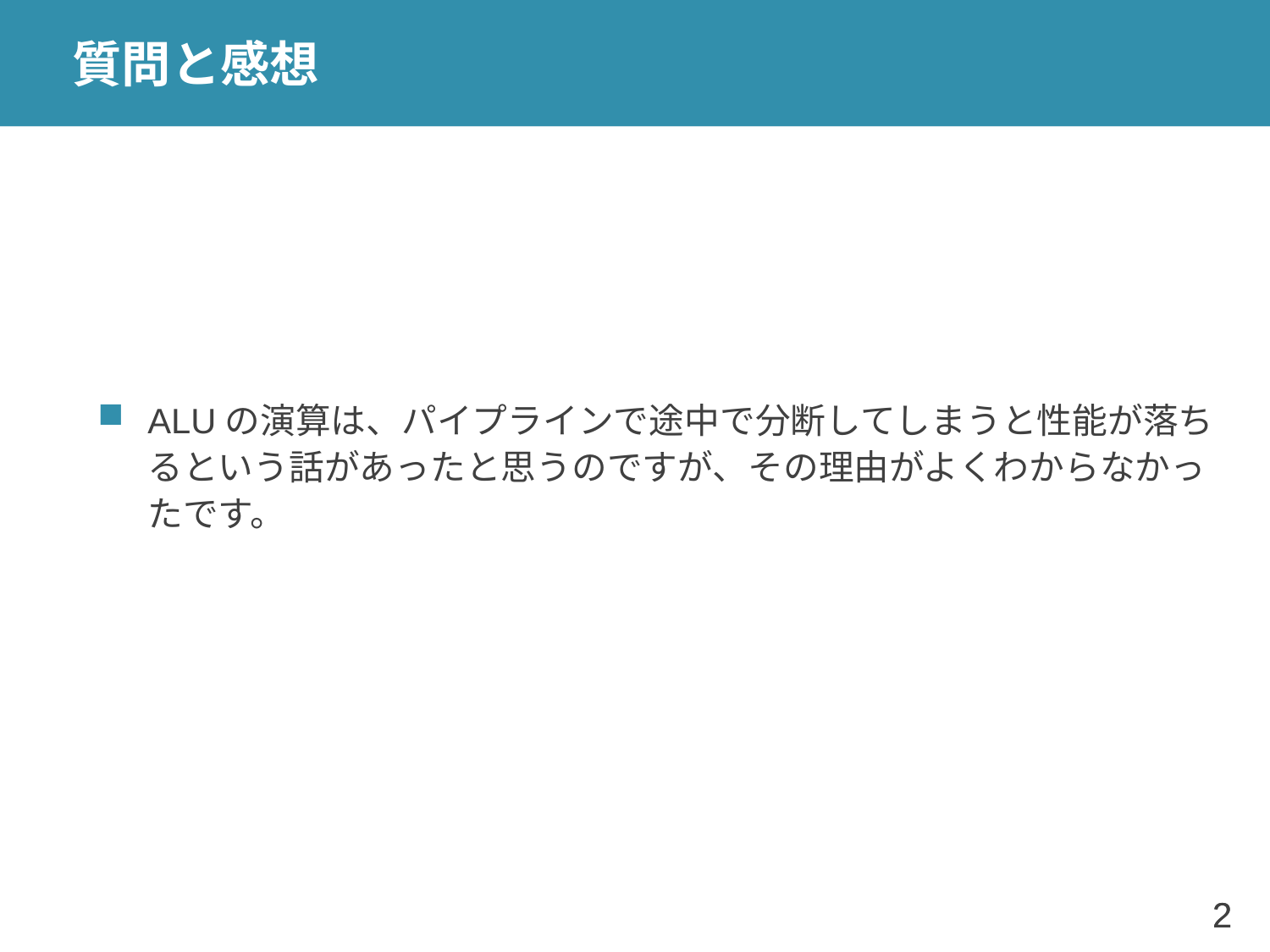

# 質問と感想
ALUの演算は、パイプラインで途中で分断してしまうと性能が落ちるという話があったと思うのですが、その理由がよくわからなかったです。